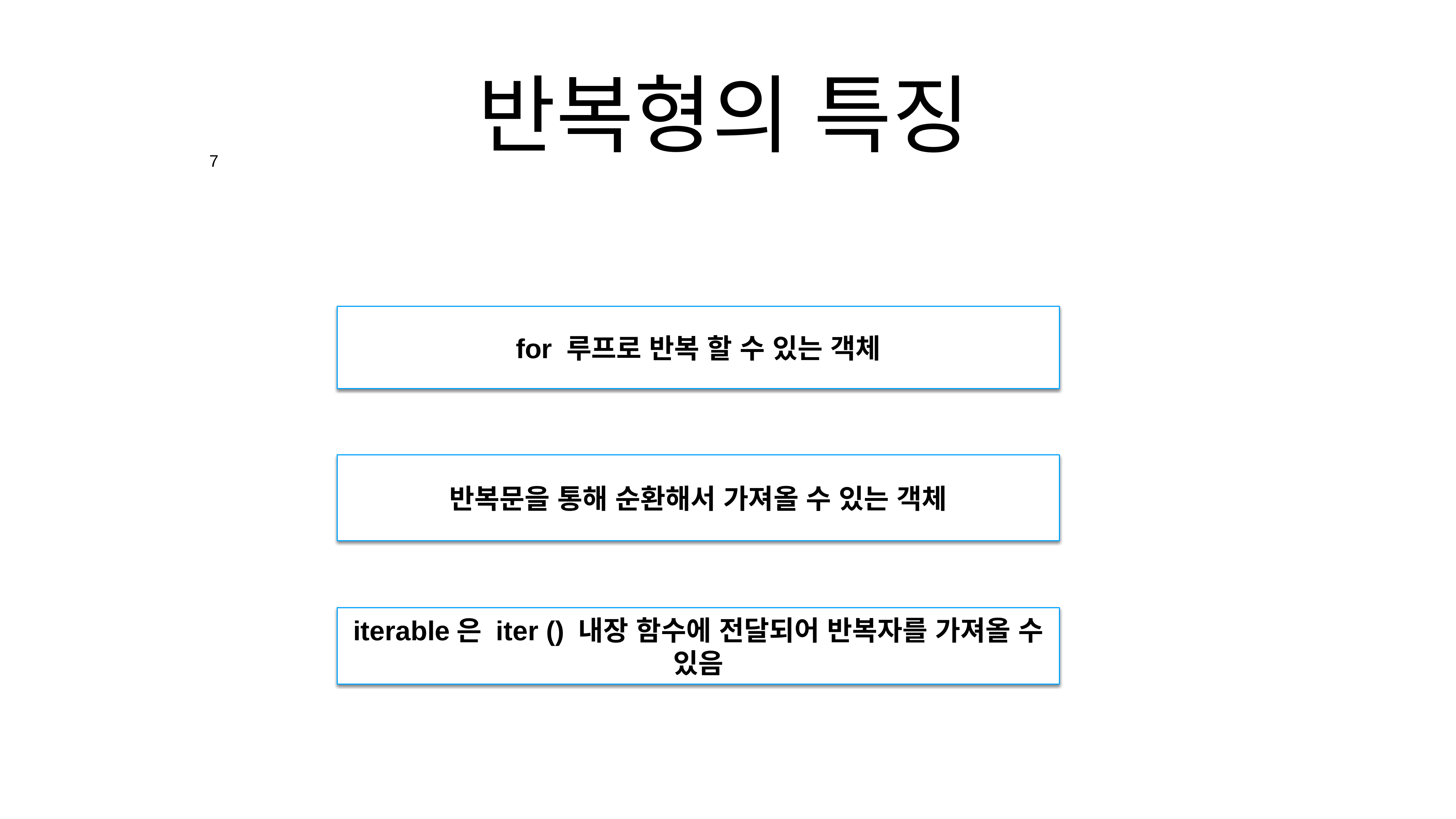

# 반복형의 특징
7
for 루프로 반복 할 수 있는 객체
반복문을 통해 순환해서 가져올 수 있는 객체
iterable은 iter () 내장 함수에 전달되어 반복자를 가져올 수 있음